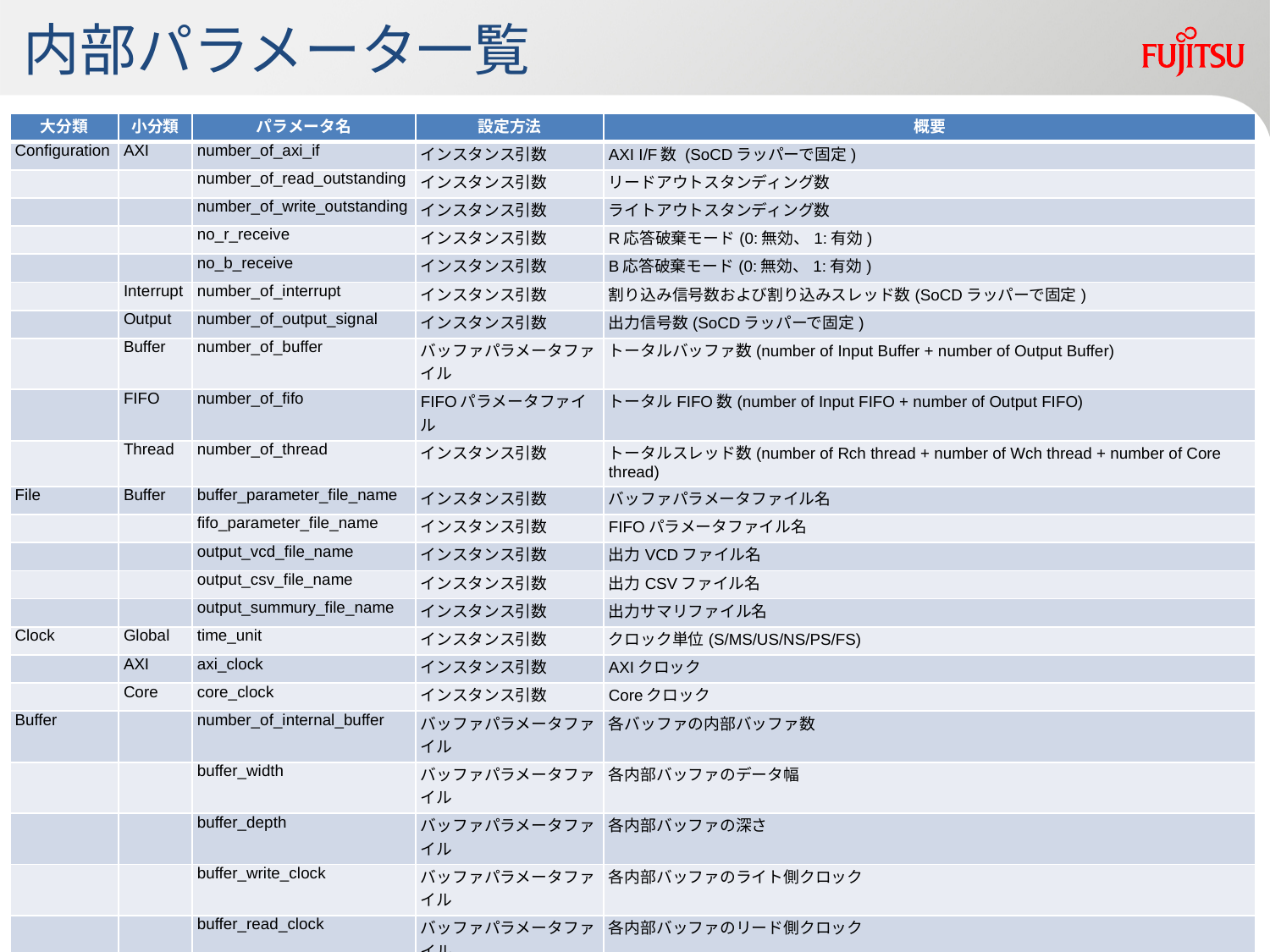

# 内部パラメータ一覧
| 大分類 | 小分類 | パラメータ名 | 設定方法 | 概要 |
| --- | --- | --- | --- | --- |
| Configuration | AXI | number\_of\_axi\_if | インスタンス引数 | AXI I/F数 (SoCDラッパーで固定) |
|  |  | number\_of\_read\_outstanding | インスタンス引数 | リードアウトスタンディング数 |
|  |  | number\_of\_write\_outstanding | インスタンス引数 | ライトアウトスタンディング数 |
|  |  | no\_r\_receive | インスタンス引数 | R応答破棄モード(0:無効、1:有効) |
|  |  | no\_b\_receive | インスタンス引数 | B応答破棄モード(0:無効、1:有効) |
|  | Interrupt | number\_of\_interrupt | インスタンス引数 | 割り込み信号数および割り込みスレッド数(SoCDラッパーで固定) |
|  | Output | number\_of\_output\_signal | インスタンス引数 | 出力信号数(SoCDラッパーで固定) |
|  | Buffer | number\_of\_buffer | バッファパラメータファイル | トータルバッファ数(number of Input Buffer + number of Output Buffer) |
|  | FIFO | number\_of\_fifo | FIFOパラメータファイル | トータルFIFO数(number of Input FIFO + number of Output FIFO) |
|  | Thread | number\_of\_thread | インスタンス引数 | トータルスレッド数(number of Rch thread + number of Wch thread + number of Core thread) |
| File | Buffer | buffer\_parameter\_file\_name | インスタンス引数 | バッファパラメータファイル名 |
|  |  | fifo\_parameter\_file\_name | インスタンス引数 | FIFOパラメータファイル名 |
|  |  | output\_vcd\_file\_name | インスタンス引数 | 出力VCDファイル名 |
|  |  | output\_csv\_file\_name | インスタンス引数 | 出力CSVファイル名 |
|  |  | output\_summury\_file\_name | インスタンス引数 | 出力サマリファイル名 |
| Clock | Global | time\_unit | インスタンス引数 | クロック単位(S/MS/US/NS/PS/FS) |
|  | AXI | axi\_clock | インスタンス引数 | AXIクロック |
|  | Core | core\_clock | インスタンス引数 | Coreクロック |
| Buffer |  | number\_of\_internal\_buffer | バッファパラメータファイル | 各バッファの内部バッファ数 |
|  |  | buffer\_width | バッファパラメータファイル | 各内部バッファのデータ幅 |
|  |  | buffer\_depth | バッファパラメータファイル | 各内部バッファの深さ |
|  |  | buffer\_write\_clock | バッファパラメータファイル | 各内部バッファのライト側クロック |
|  |  | buffer\_read\_clock | バッファパラメータファイル | 各内部バッファのリード側クロック |
|  |  | buffer\_write\_latency | バッファパラメータファイル | 各内部バッファのライトレイテンシ(サイクル数指定) |
|  |  | buffer\_read\_latency | バッファパラメータファイル | 各内部バッファのリードレイテンシ(サイクル数指定) |
| FIFO |  | fifo\_width | FIFOパラメータファイル | 各FIFOのデータ幅 |
|  |  | fifo\_depth | FIFOパラメータファイル | 各FIFOの深さ |
|  |  | fifo\_write\_clock | FIFOパラメータファイル | 各FIFOのライト側クロック |
|  |  | fifo\_read\_clock | FIFOパラメータファイル | 各FIFOのリード側クロック |
|  |  | fifo\_write\_latency | FIFOパラメータファイル | 各FIFOのライトレイテンシ(サイクル数指定) |
|  |  | fifo\_read\_latency | FIFOパラメータファイル | 各FIFOのリードレイテンシ(サイクル数指定) |
8
Copyright 2013 FUJITSU SEMICONDUCTOR LIMITED